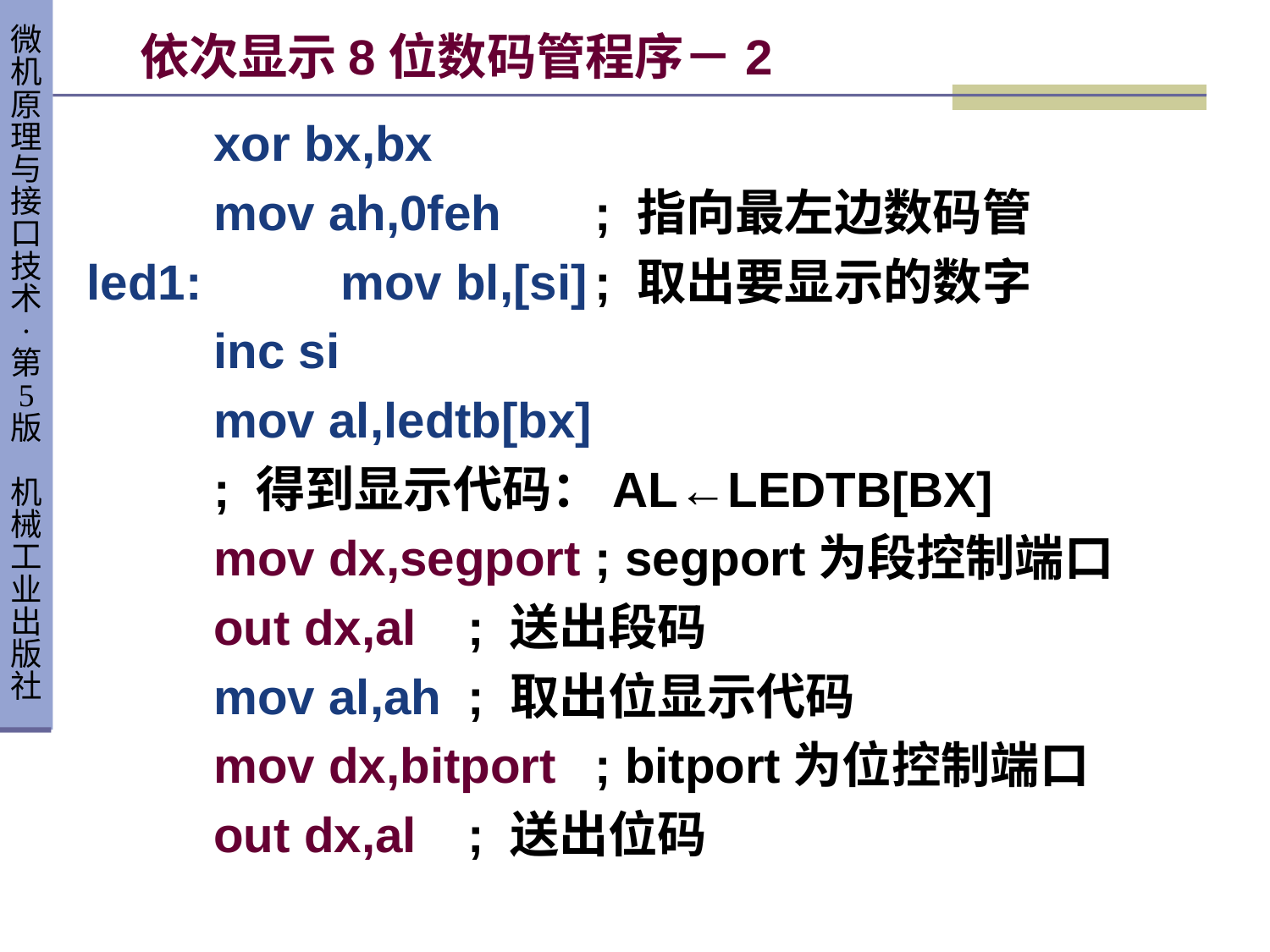

# 依次显示8位数码管程序－2
	xor bx,bx
	mov ah,0feh	; 指向最左边数码管
led1: 	mov bl,[si]	; 取出要显示的数字
	inc si
	mov al,ledtb[bx]
	; 得到显示代码：AL←LEDTB[BX]
	mov dx,segport	; segport为段控制端口
	out dx,al	; 送出段码
	mov al,ah	; 取出位显示代码
 	mov dx,bitport	; bitport为位控制端口
	out dx,al	; 送出位码